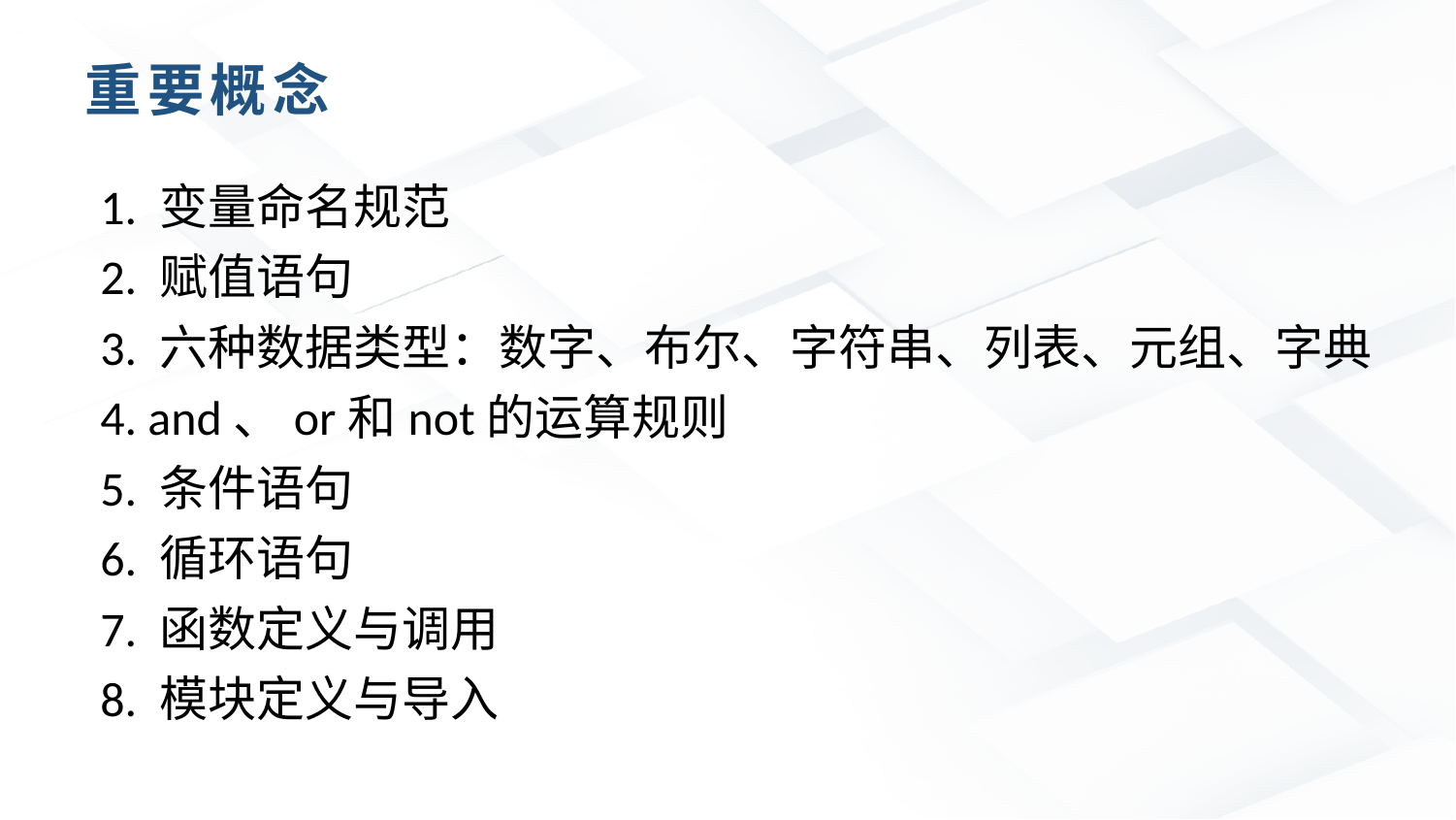

重要概念
1. 变量命名规范
2. 赋值语句
3. 六种数据类型：数字、布尔、字符串、列表、元组、字典
4. and、or和not的运算规则
5. 条件语句
6. 循环语句
7. 函数定义与调用
8. 模块定义与导入